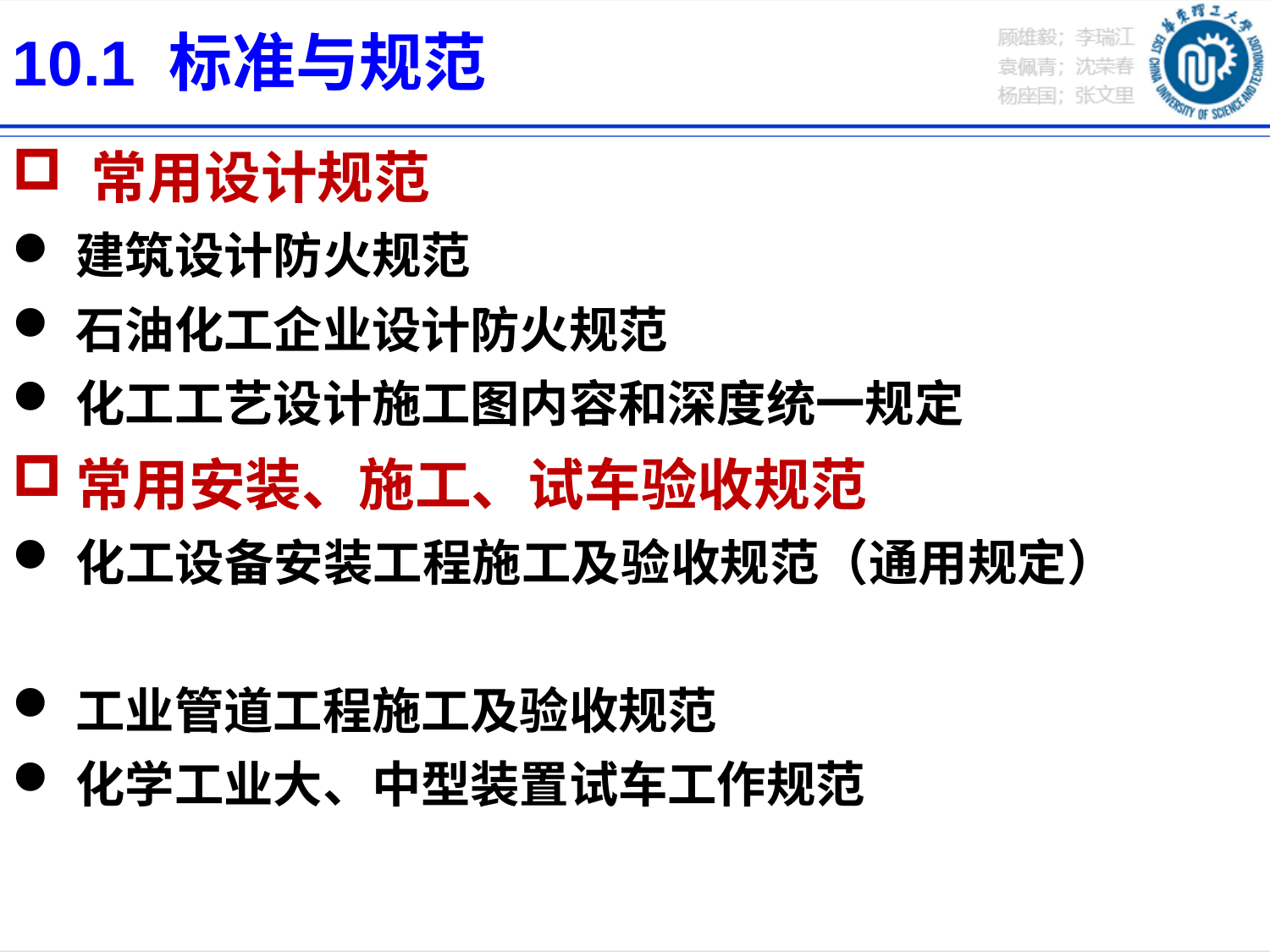

10.1 标准与规范
 常用设计规范
建筑设计防火规范
石油化工企业设计防火规范
化工工艺设计施工图内容和深度统一规定
常用安装、施工、试车验收规范
化工设备安装工程施工及验收规范（通用规定）
工业管道工程施工及验收规范
化学工业大、中型装置试车工作规范